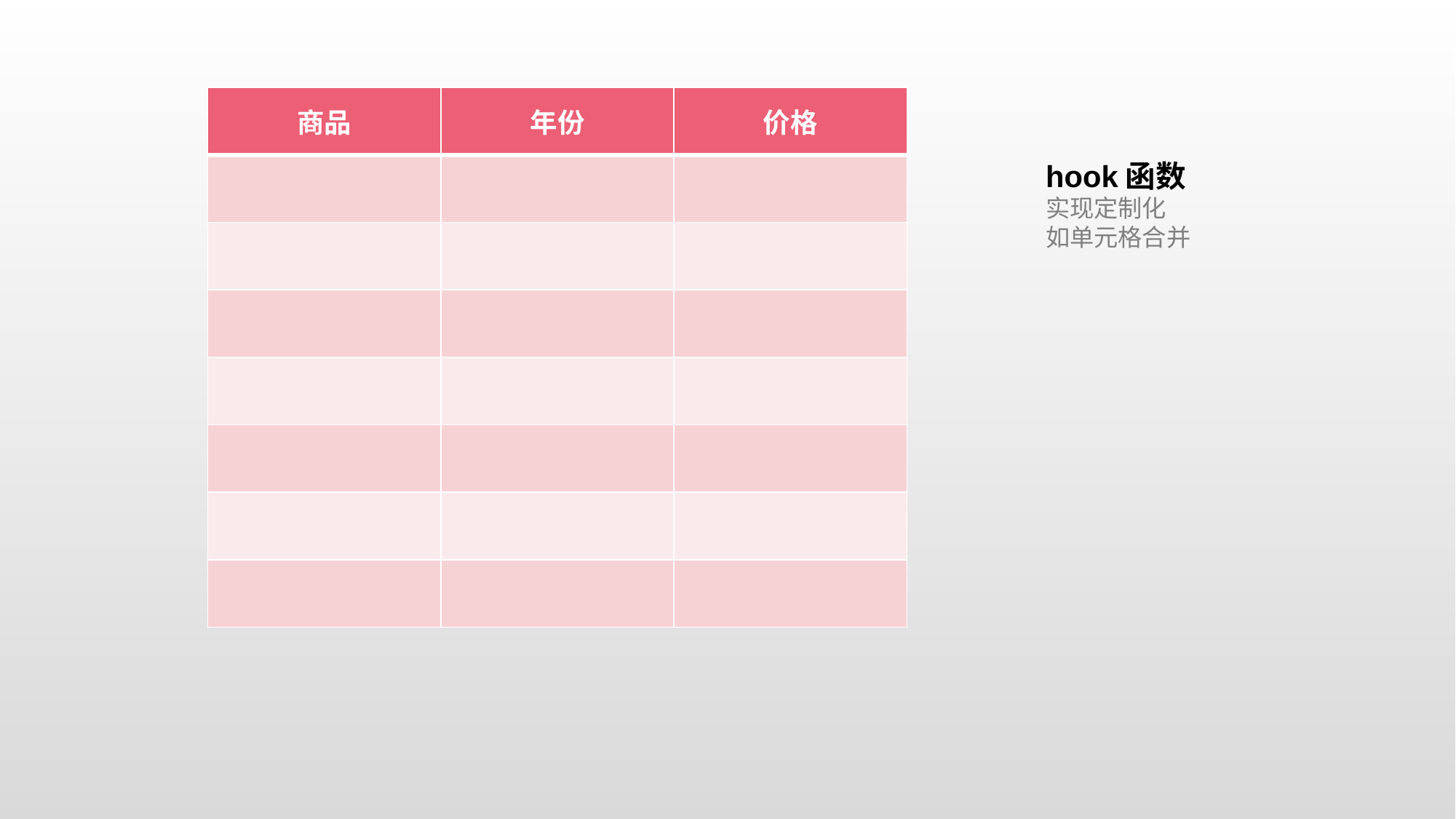

| 商品 | 年份 | 价格 |
| --- | --- | --- |
|  |  |  |
|  |  |  |
|  |  |  |
|  |  |  |
|  |  |  |
|  |  |  |
|  |  |  |
hook函数
实现定制化
如单元格合并